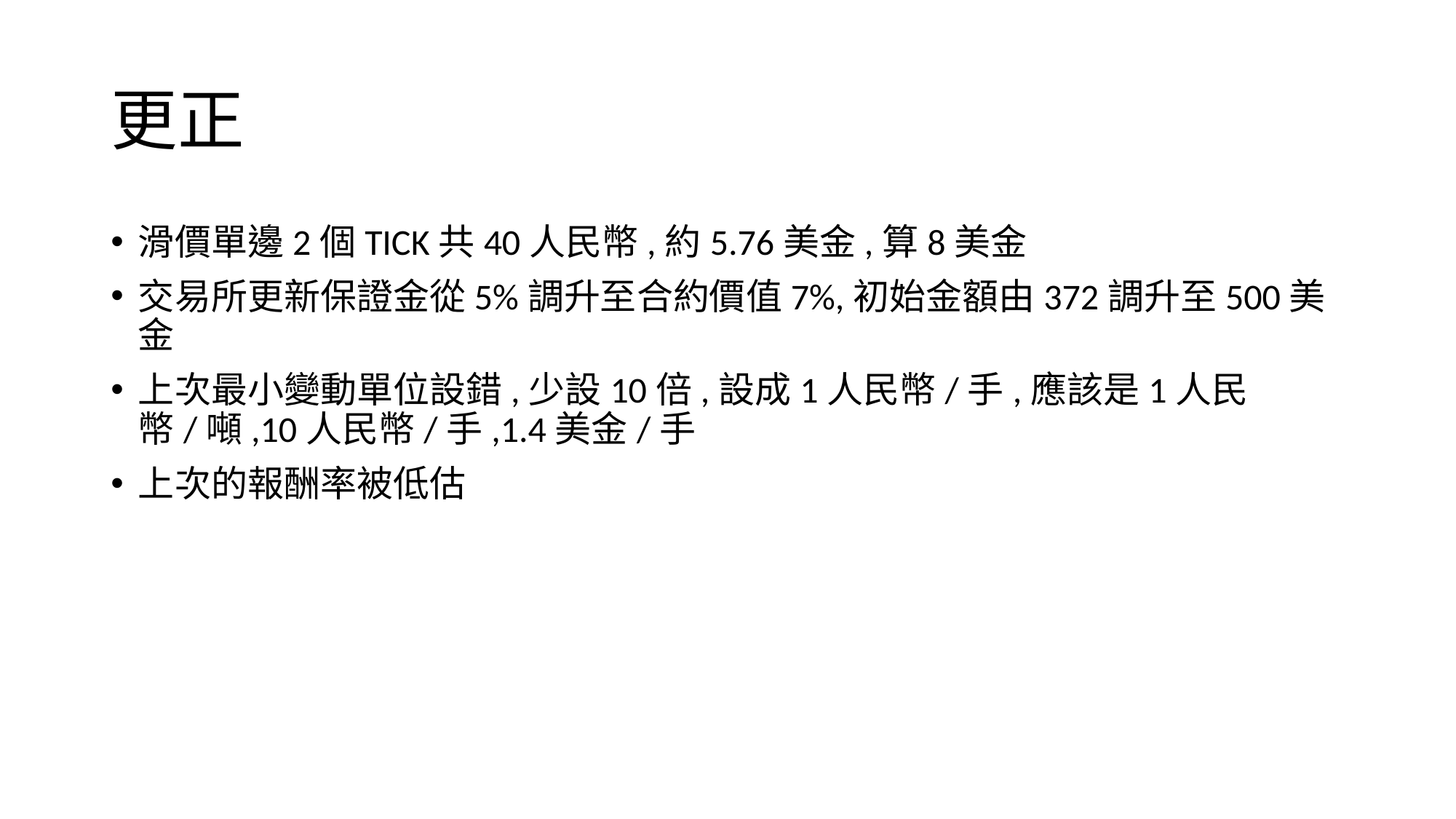

# 更正
滑價單邊2個TICK共40人民幣,約5.76美金,算8美金
交易所更新保證金從5%調升至合約價值7%,初始金額由372調升至500美金
上次最小變動單位設錯,少設10倍,設成1人民幣/手,應該是1人民幣/噸,10人民幣/手,1.4美金/手
上次的報酬率被低估